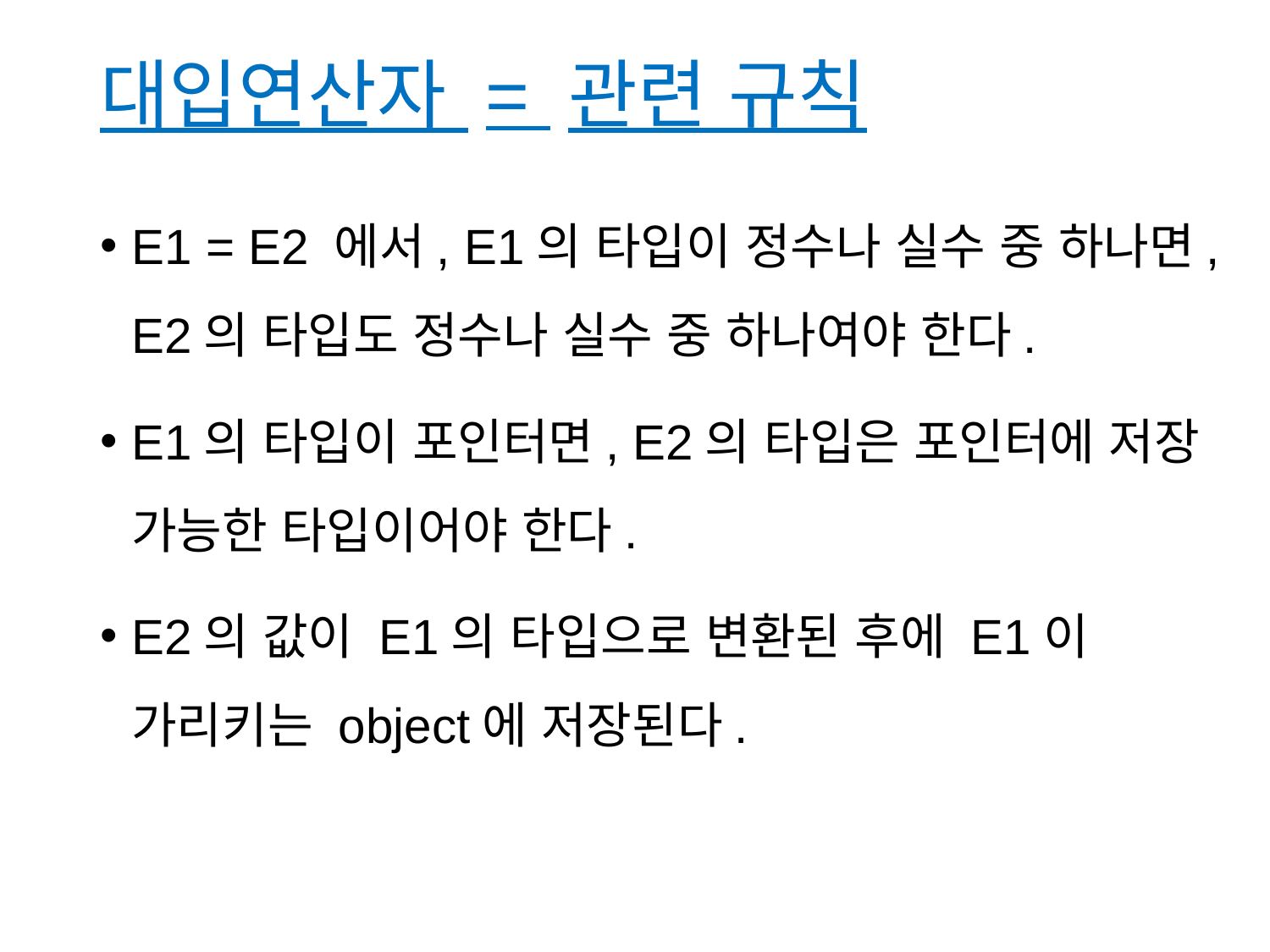

# 대입연산자 = 관련 규칙
E1 = E2 에서, E1의 타입이 정수나 실수 중 하나면, E2의 타입도 정수나 실수 중 하나여야 한다.
E1의 타입이 포인터면, E2의 타입은 포인터에 저장 가능한 타입이어야 한다.
E2의 값이 E1의 타입으로 변환된 후에 E1이 가리키는 object에 저장된다.